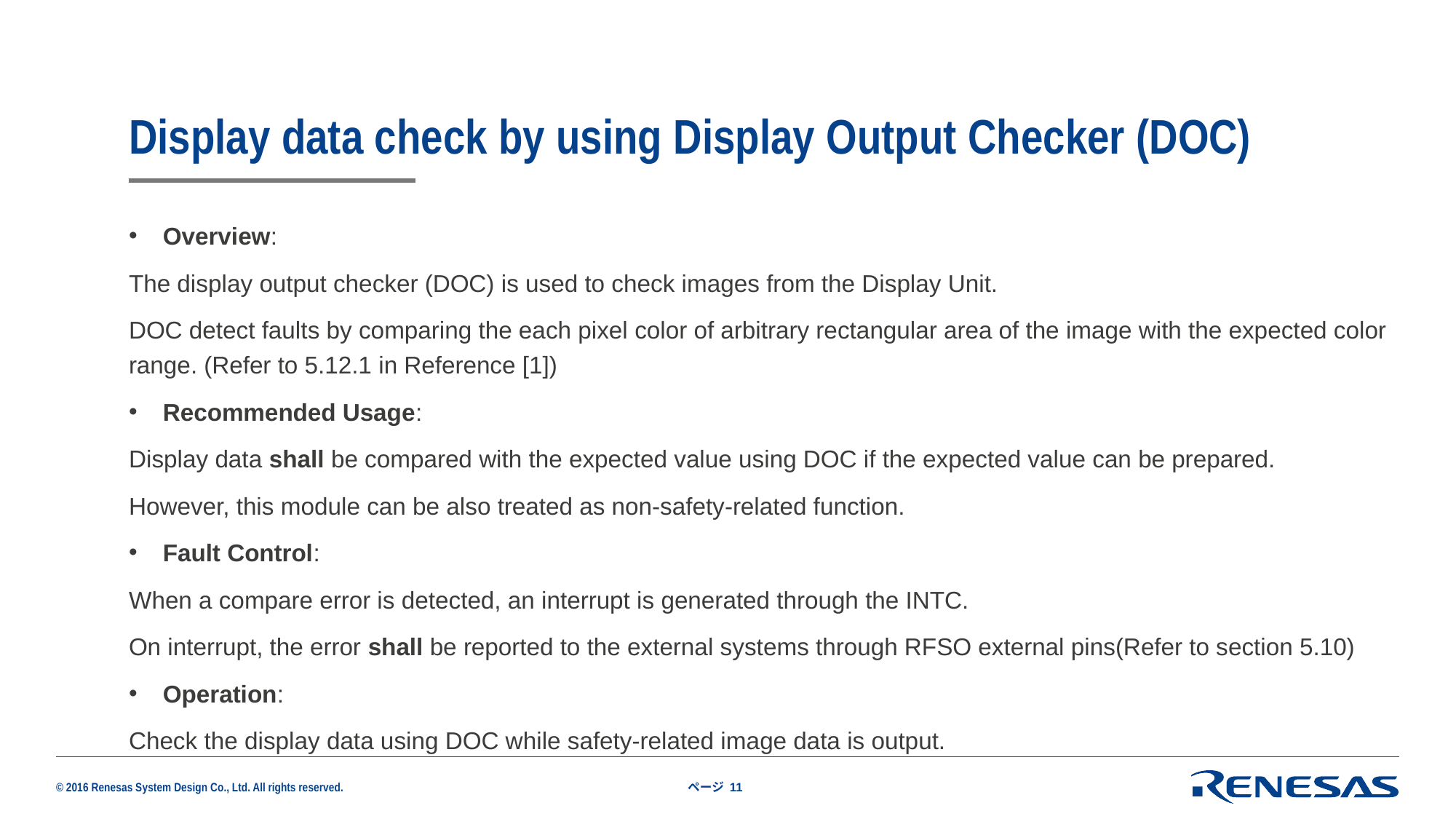

# Display data check by using Display Output Checker (DOC)
Overview:
The display output checker (DOC) is used to check images from the Display Unit.
DOC detect faults by comparing the each pixel color of arbitrary rectangular area of the image with the expected color range. (Refer to 5.12.1 in Reference [1])
Recommended Usage:
Display data shall be compared with the expected value using DOC if the expected value can be prepared.
However, this module can be also treated as non-safety-related function.
Fault Control:
When a compare error is detected, an interrupt is generated through the INTC.
On interrupt, the error shall be reported to the external systems through RFSO external pins(Refer to section 5.10)
Operation:
Check the display data using DOC while safety-related image data is output.
ページ 11